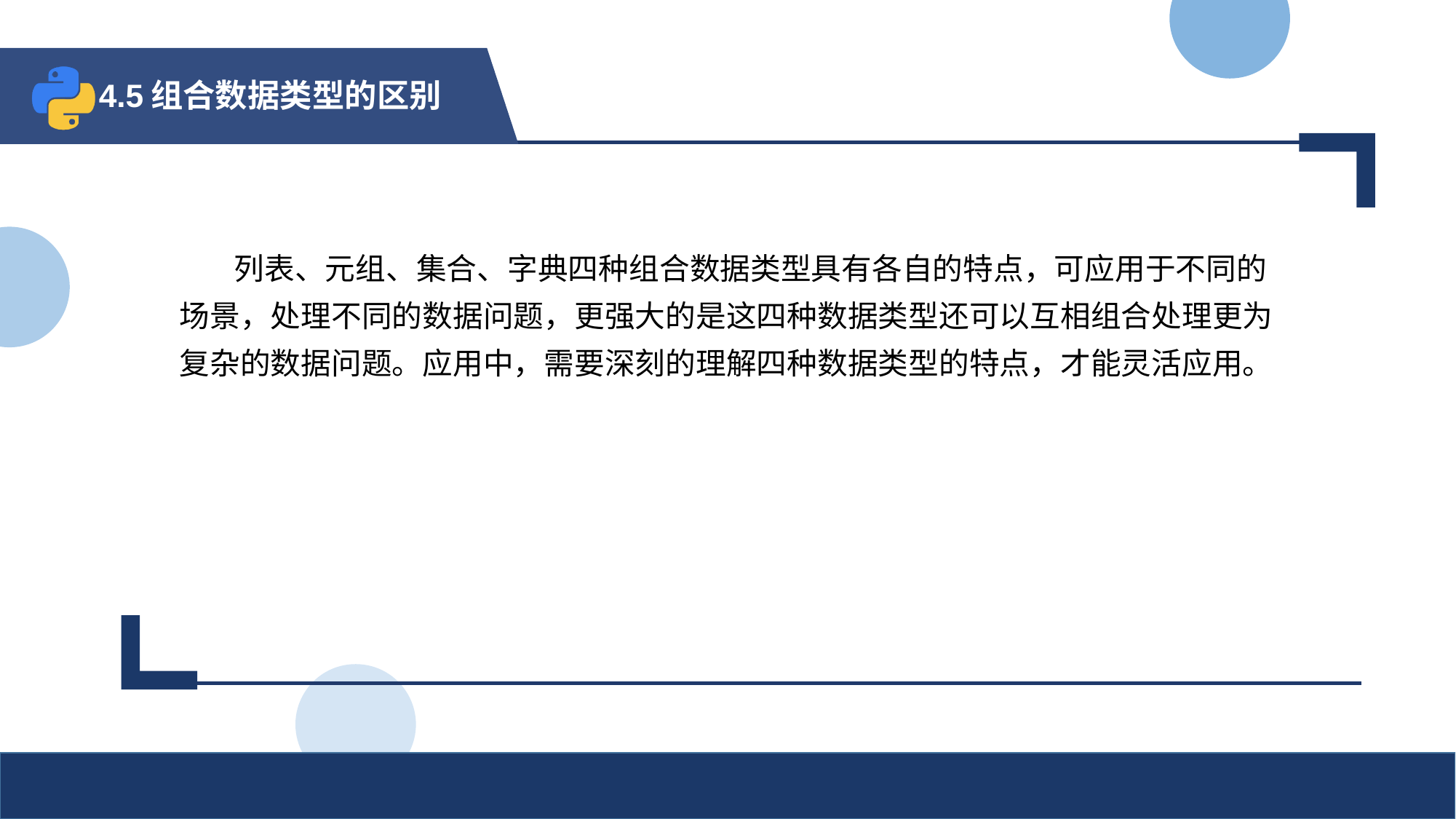

# 4.5组合数据类型的区别
列表、元组、集合、字典四种组合数据类型具有各自的特点，可应用于不同的场景，处理不同的数据问题，更强大的是这四种数据类型还可以互相组合处理更为复杂的数据问题。应用中，需要深刻的理解四种数据类型的特点，才能灵活应用。